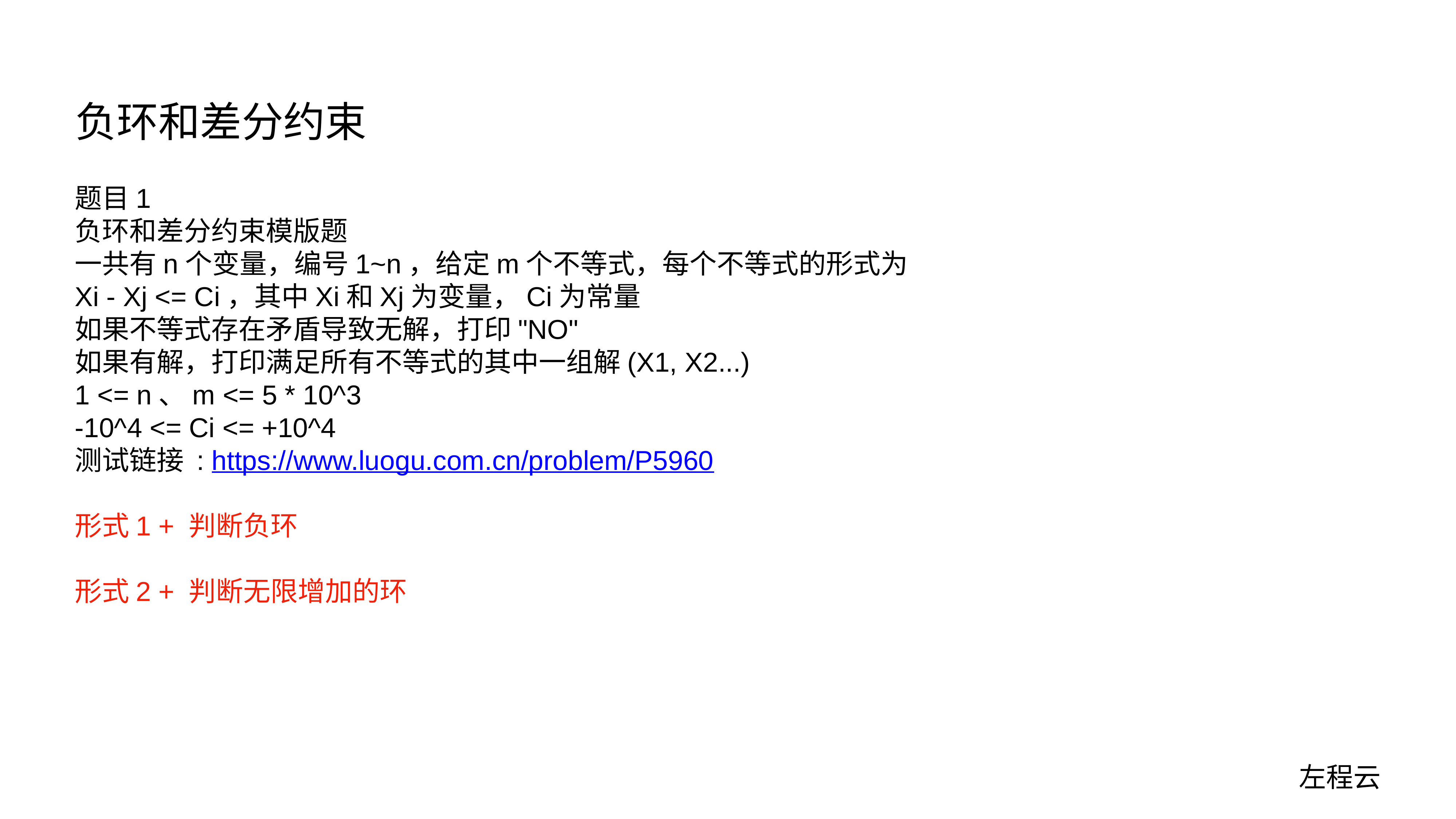

# 负环和差分约束
题目1
负环和差分约束模版题
一共有n个变量，编号1~n，给定m个不等式，每个不等式的形式为
Xi - Xj <= Ci，其中Xi和Xj为变量，Ci为常量
如果不等式存在矛盾导致无解，打印"NO"
如果有解，打印满足所有不等式的其中一组解(X1, X2...)
1 <= n、m <= 5 * 10^3
-10^4 <= Ci <= +10^4
测试链接 : https://www.luogu.com.cn/problem/P5960

形式1 + 判断负环

形式2 + 判断无限增加的环
左程云